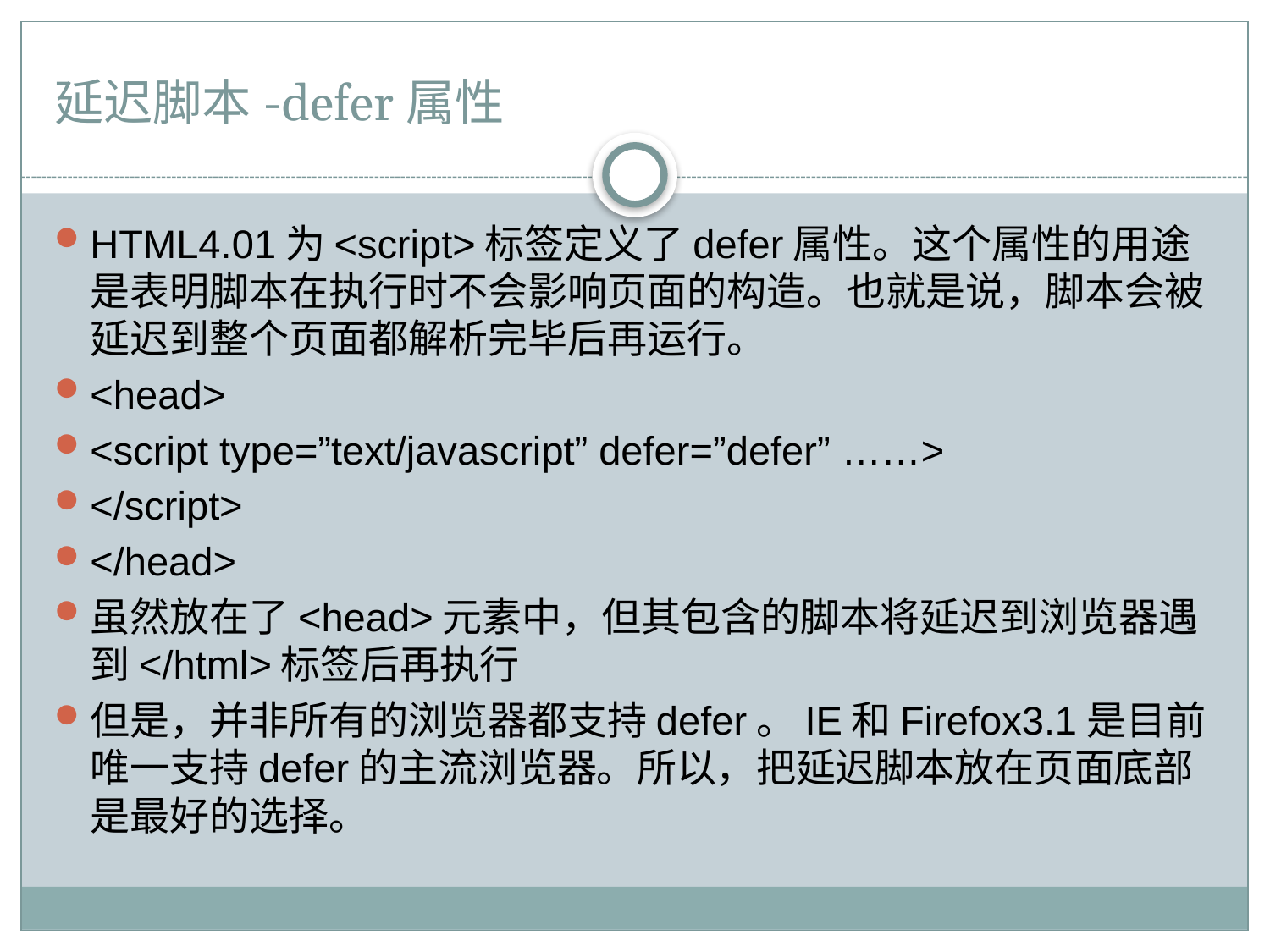

# 延迟脚本-defer属性
HTML4.01为<script>标签定义了defer属性。这个属性的用途是表明脚本在执行时不会影响页面的构造。也就是说，脚本会被延迟到整个页面都解析完毕后再运行。
<head>
<script type=”text/javascript” defer=”defer” ……>
</script>
</head>
虽然放在了<head>元素中，但其包含的脚本将延迟到浏览器遇到</html>标签后再执行
但是，并非所有的浏览器都支持defer。IE和Firefox3.1是目前唯一支持defer的主流浏览器。所以，把延迟脚本放在页面底部是最好的选择。